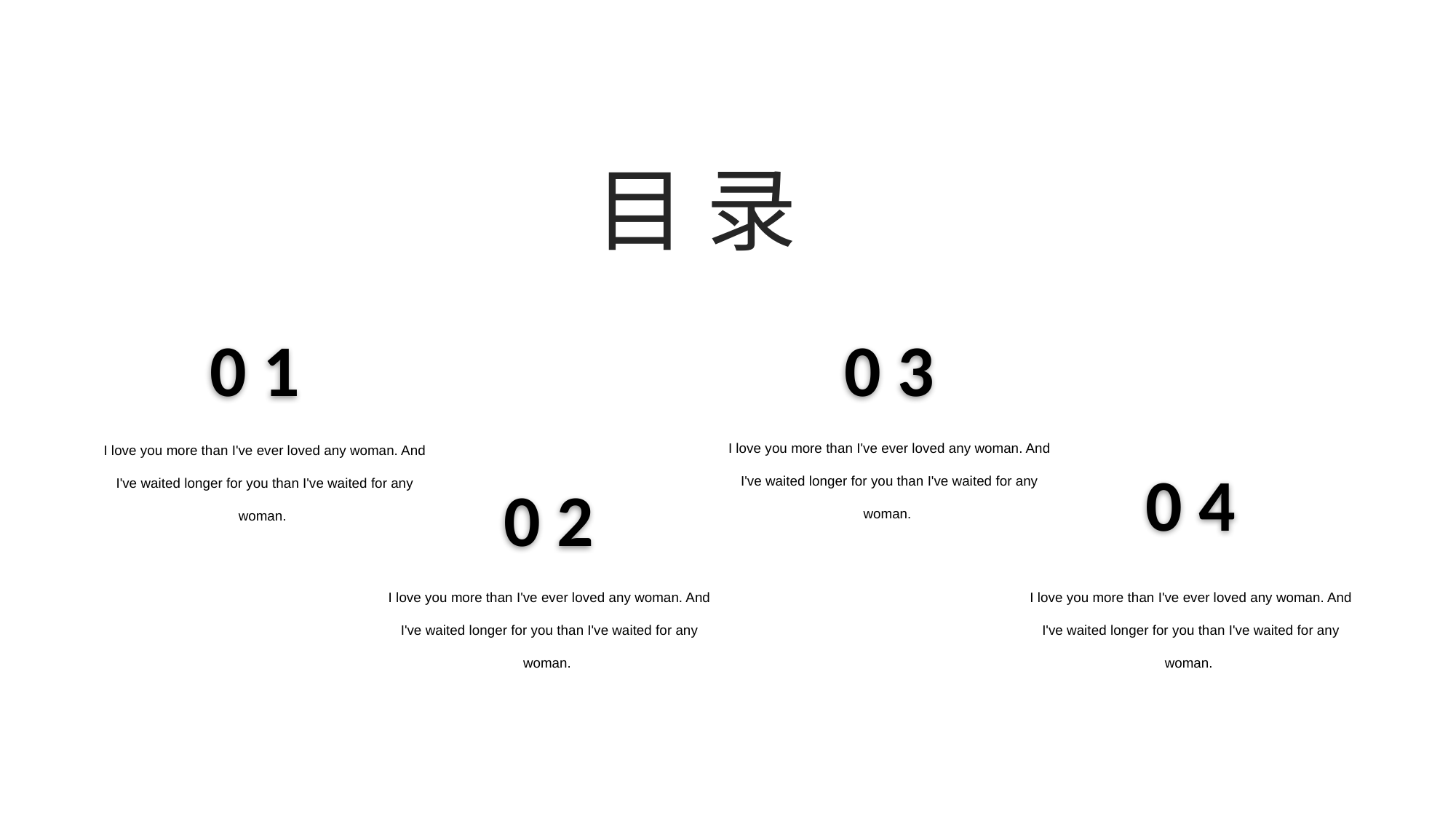

目 录
0 1
0 3
I love you more than I've ever loved any woman. And I've waited longer for you than I've waited for any woman.
I love you more than I've ever loved any woman. And I've waited longer for you than I've waited for any woman.
0 4
0 2
I love you more than I've ever loved any woman. And I've waited longer for you than I've waited for any woman.
I love you more than I've ever loved any woman. And I've waited longer for you than I've waited for any woman.